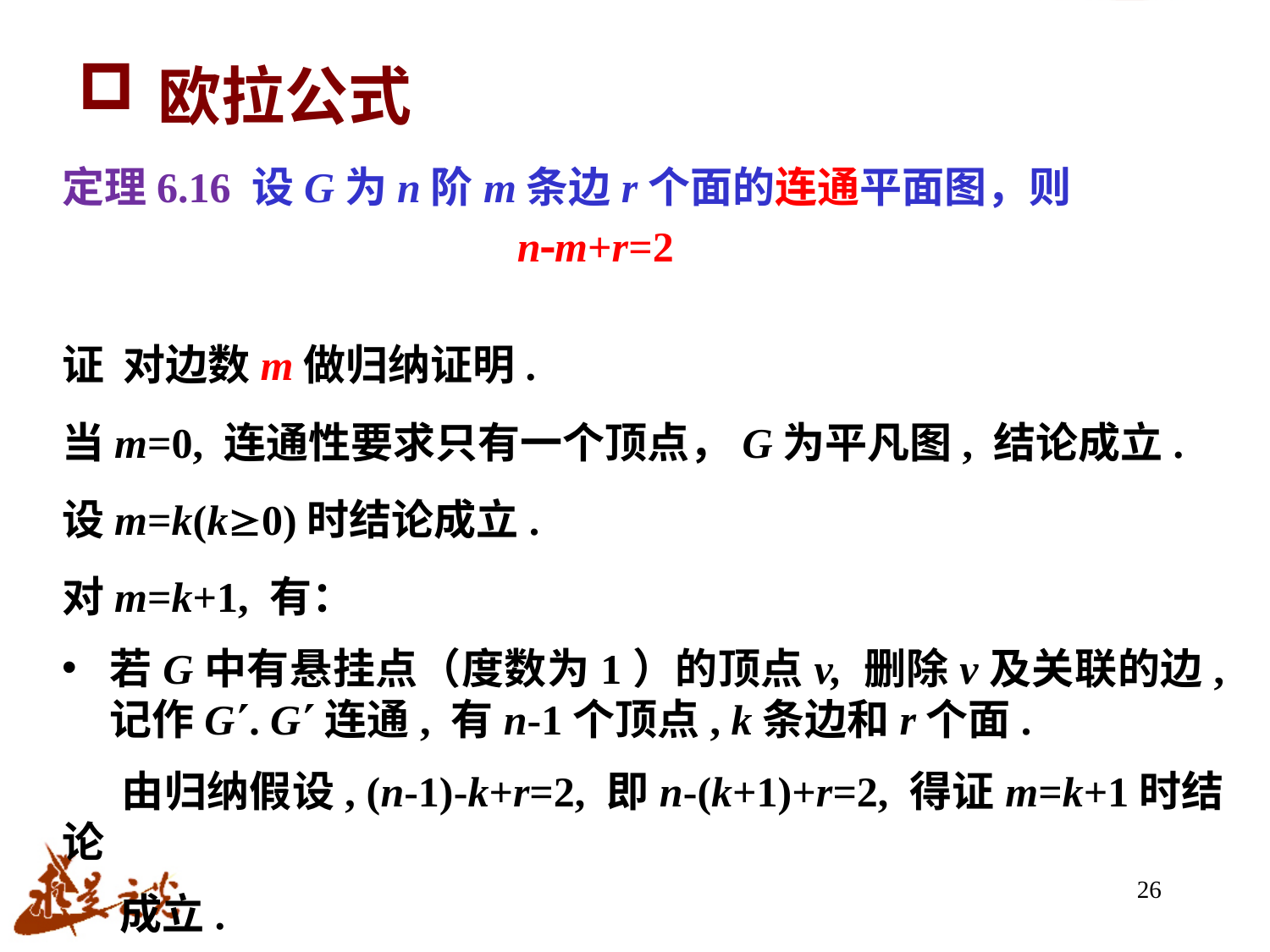

# 欧拉公式
定理6.16 设G为n阶m条边r个面的连通平面图，则
                                           n−m+r=2

证  对边数m做归纳证明.
当m=0, 连通性要求只有一个顶点，G为平凡图, 结论成立.
设m=k(k≥0)时结论成立.
对m=k+1, 有：
若G中有悬挂点（度数为1）的顶点v, 删除v及关联的边, 记作G′. G′连通, 有n-1个顶点, k条边和r个面.
     由归纳假设, (n-1)-k+r=2, 即n-(k+1)+r=2, 得证m=k+1时结论
     成立.

26